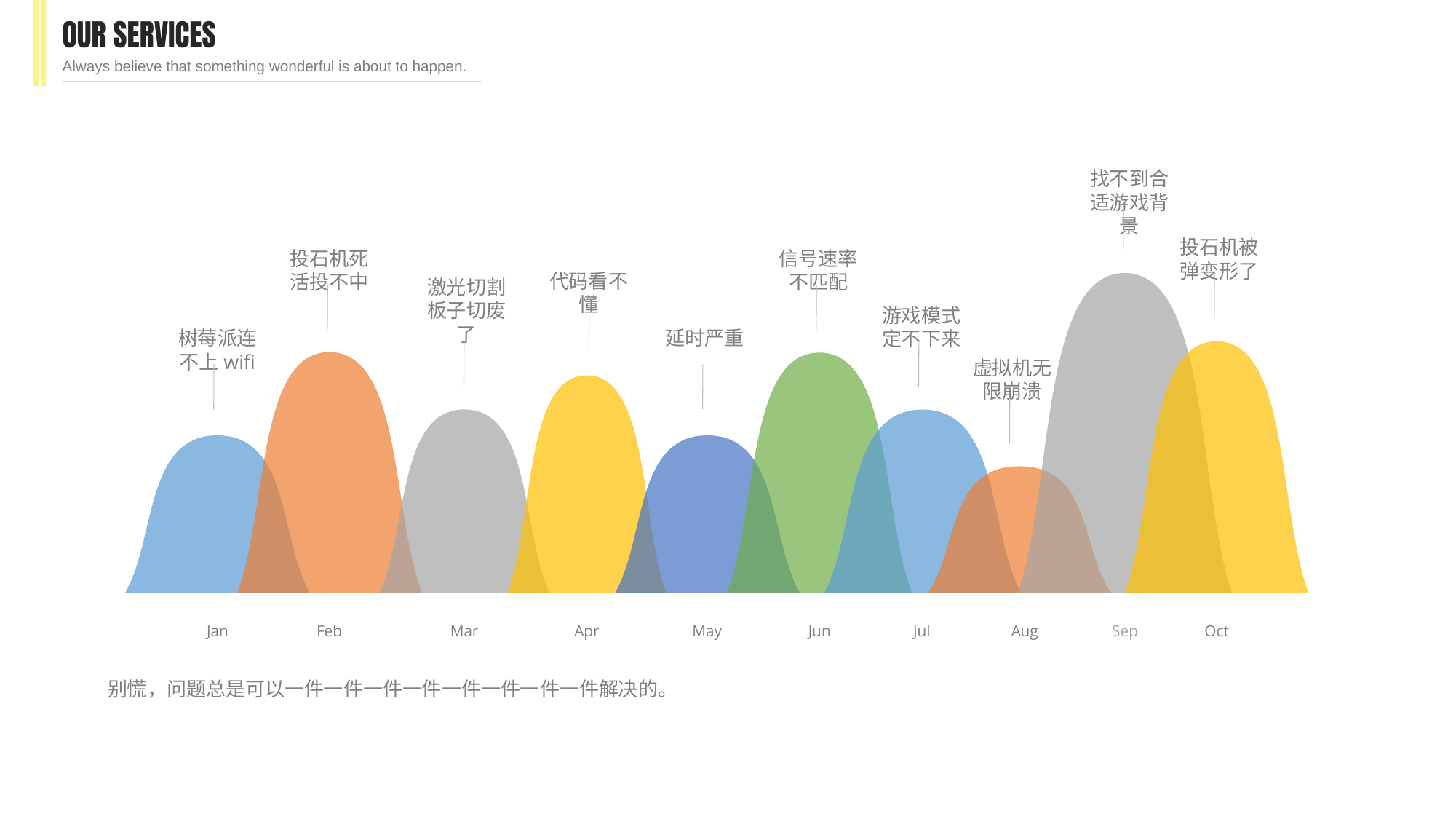

OUR SERVICES
Always believe that something wonderful is about to happen.

找不到合适游戏背景

Sep
投石机被弹变形了

Oct
投石机死活投不中

Feb
信号速率不匹配

Jun
代码看不懂

Apr
激光切割板子切废了

Mar
游戏模式定不下来

Jul
树莓派连不上wifi

Jan
延时严重

May
虚拟机无限崩溃

Aug
别慌，问题总是可以一件一件一件一件一件一件一件一件解决的。